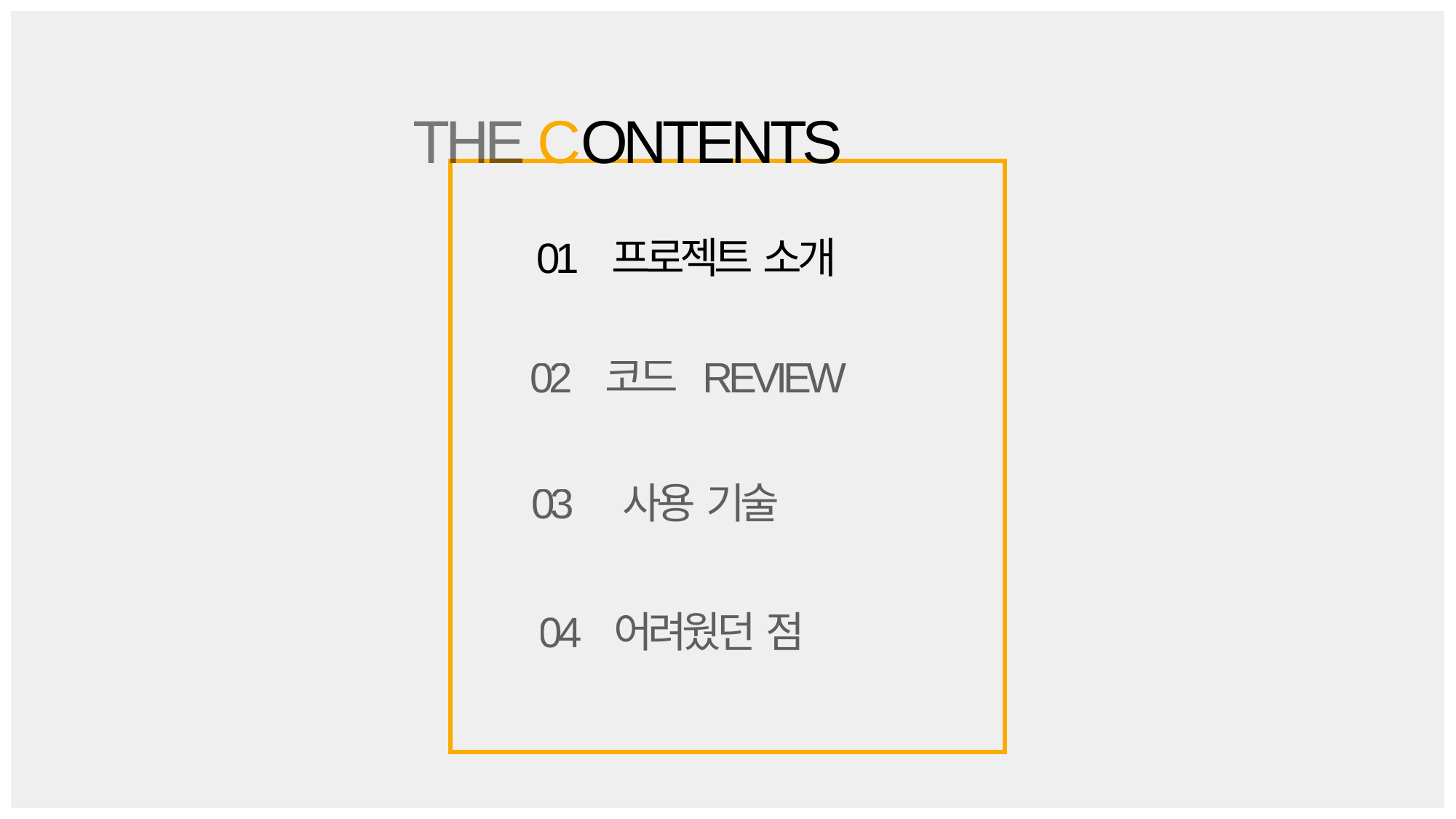

THE CONTENTS

01   프로젝트  소개
02   코드  REVIEW
03    사용  기술
04   어려웠던  점